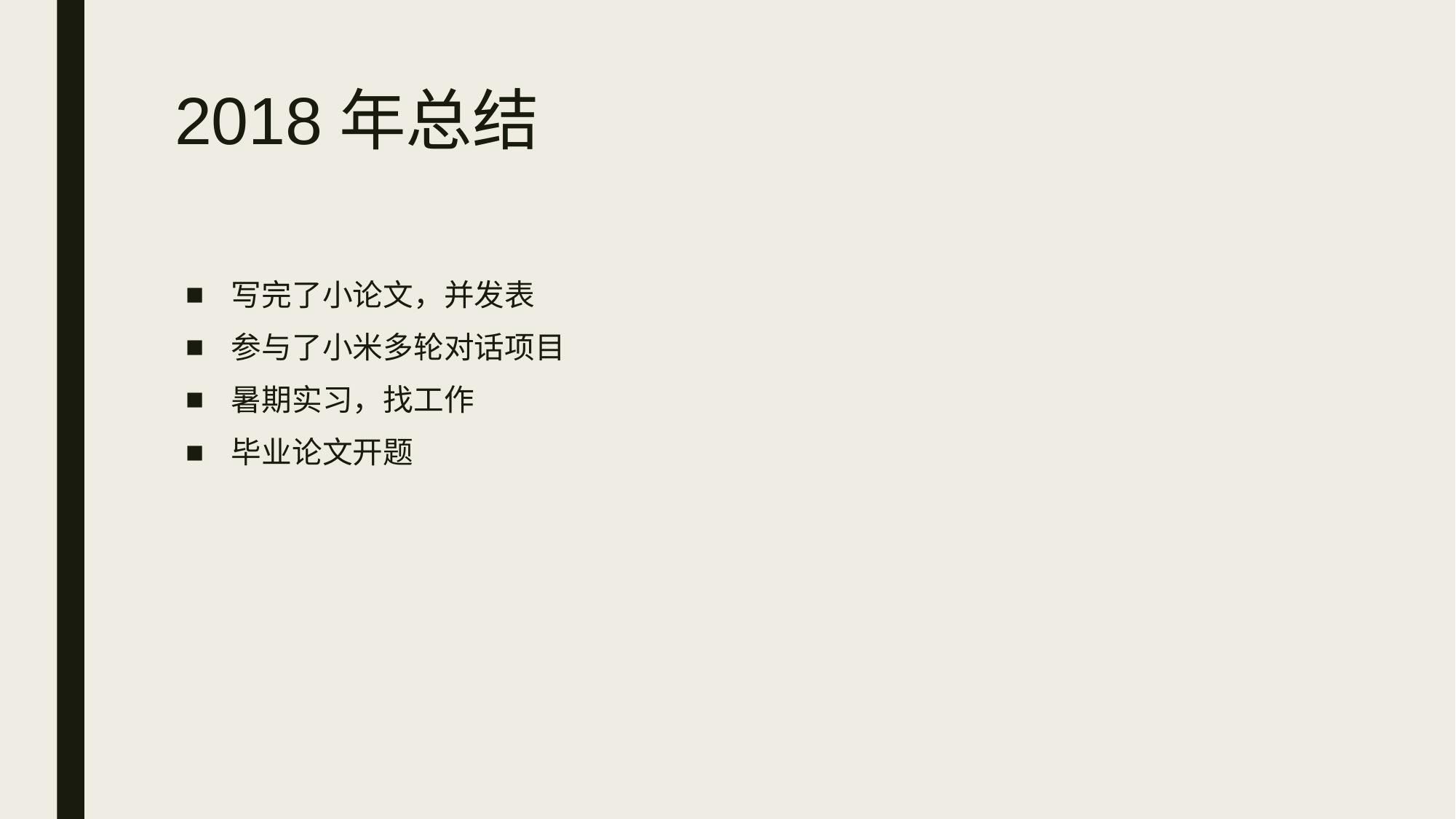

# 2018年总结
写完了小论文，并发表
参与了小米多轮对话项目
暑期实习，找工作
毕业论文开题